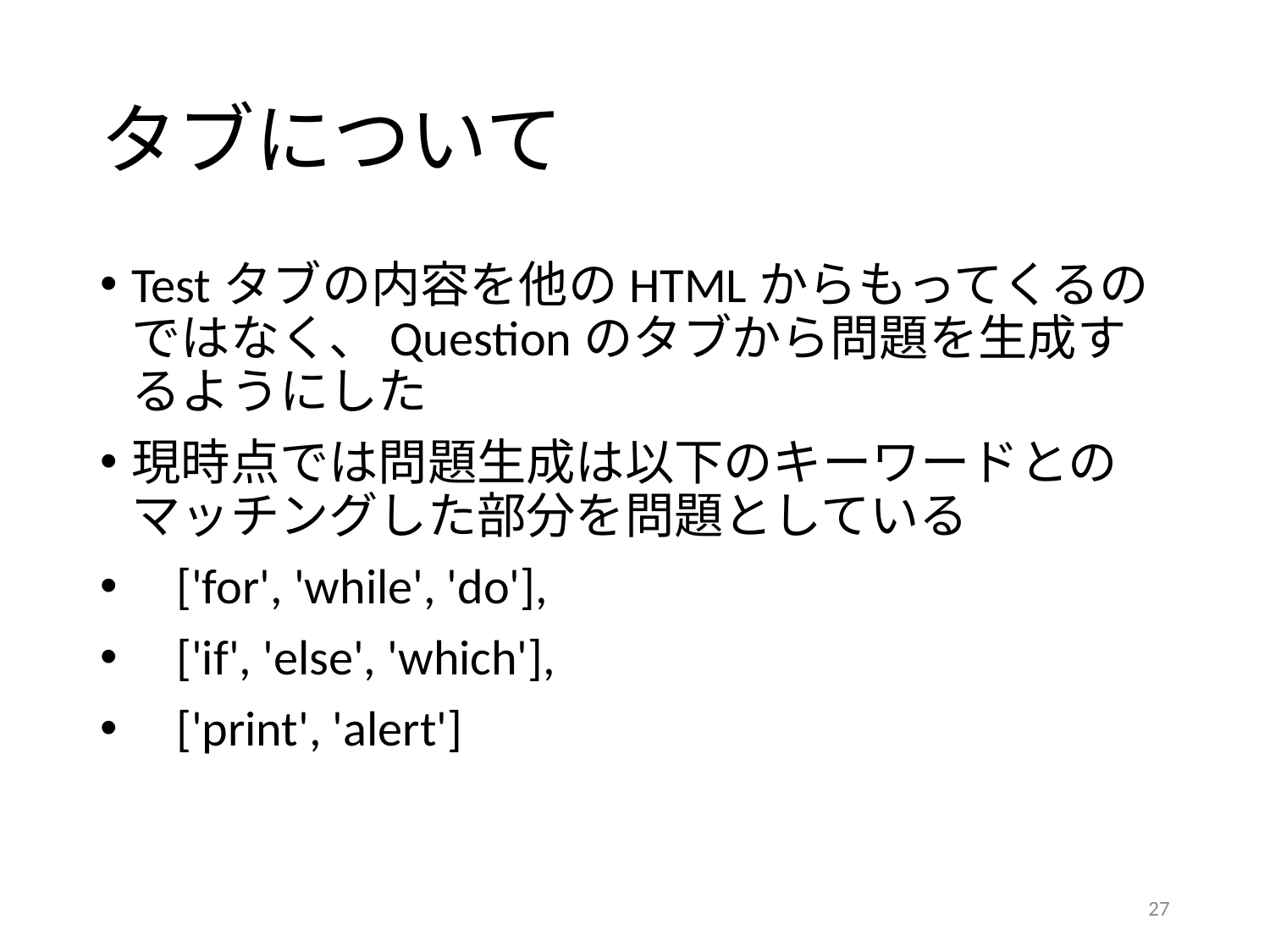

# タブについて
Testタブの内容を他のHTMLからもってくるのではなく、Questionのタブから問題を生成するようにした
現時点では問題生成は以下のキーワードとのマッチングした部分を問題としている
    ['for', 'while', 'do'],
    ['if', 'else', 'which'],
    ['print', 'alert']

27